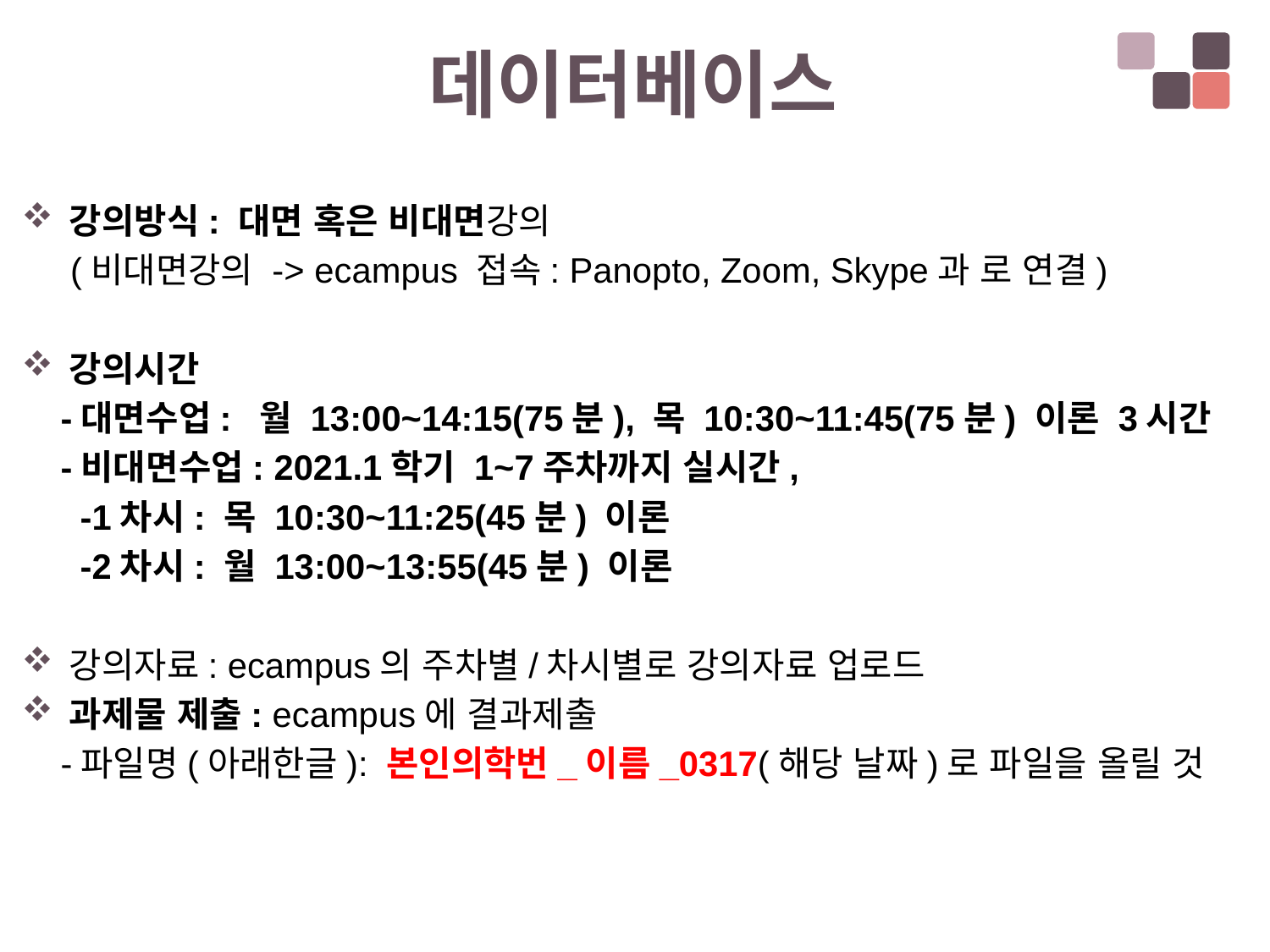

# 데이터베이스
강의방식: 대면 혹은 비대면강의
     (비대면강의 -> ecampus 접속: Panopto, Zoom, Skype과 로 연결)

강의시간
    -대면수업:  월 13:00~14:15(75분), 목 10:30~11:45(75분) 이론 3시간
    -비대면수업: 2021.1학기 1~7주차까지 실시간,
      -1차시: 목 10:30~11:25(45분) 이론
      -2차시: 월 13:00~13:55(45분) 이론

강의자료: ecampus의 주차별/차시별로 강의자료 업로드
과제물 제출: ecampus에 결과제출
    -파일명(아래한글): 본인의학번_이름_0317(해당 날짜)로 파일을 올릴 것